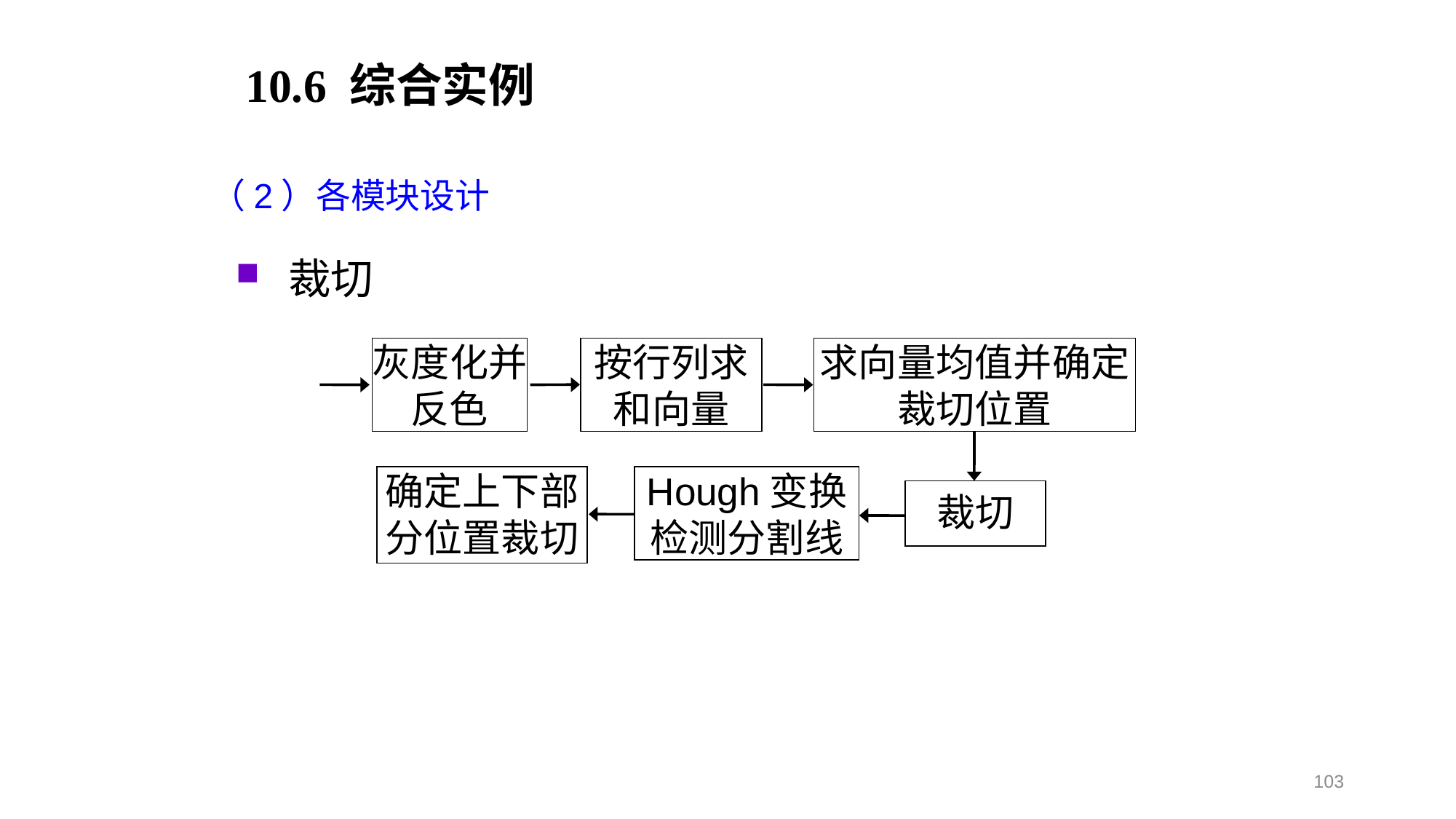

10.6 综合实例
（2）各模块设计
裁切
灰度化并反色
按行列求和向量
求向量均值并确定裁切位置

确定上下部分位置裁切
Hough变换检测分割线
裁切

103